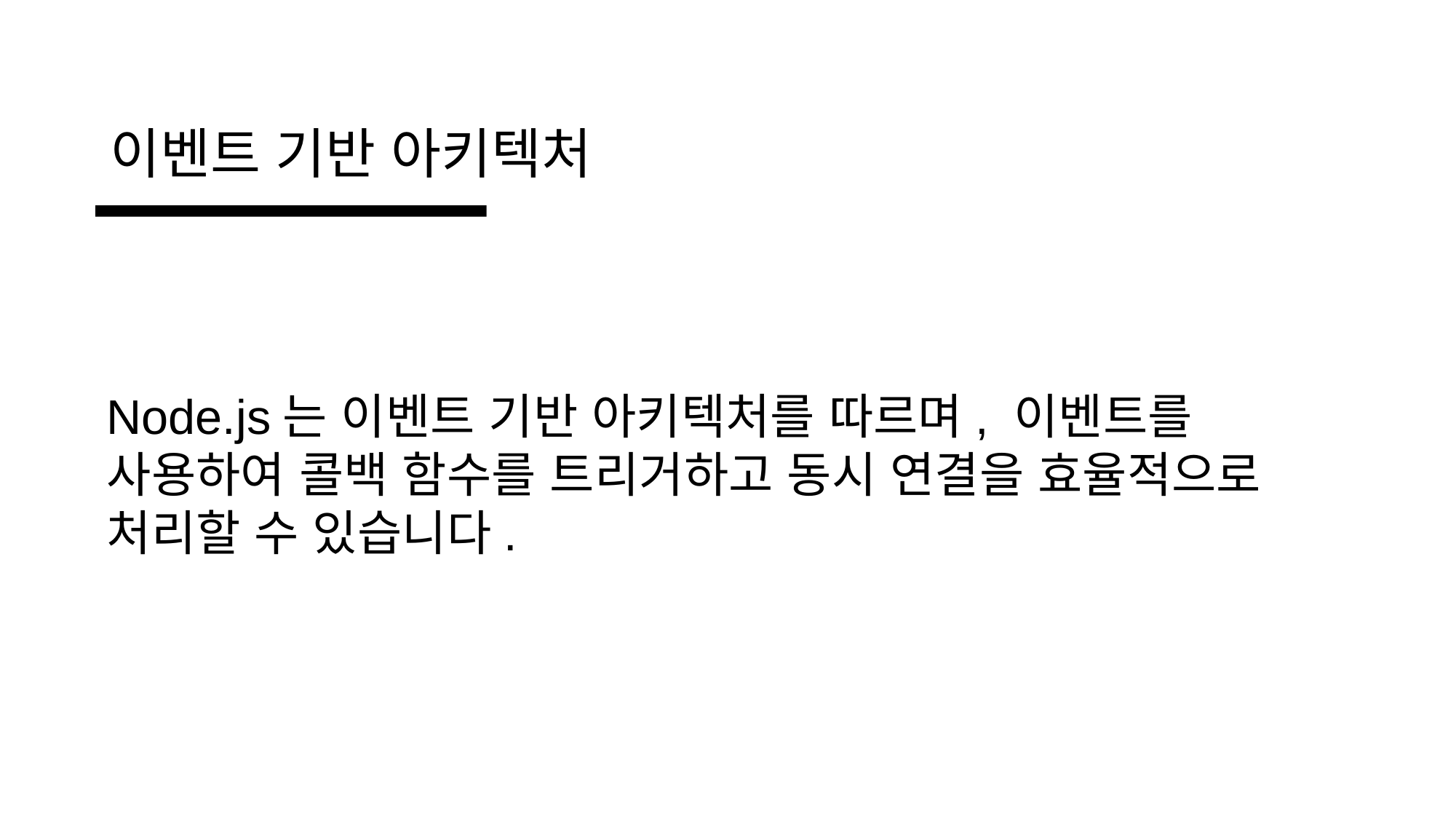

이벤트 기반 아키텍처

Node.js는 이벤트 기반 아키텍처를 따르며, 이벤트를 사용하여 콜백 함수를 트리거하고 동시 연결을 효율적으로 처리할 수 있습니다.